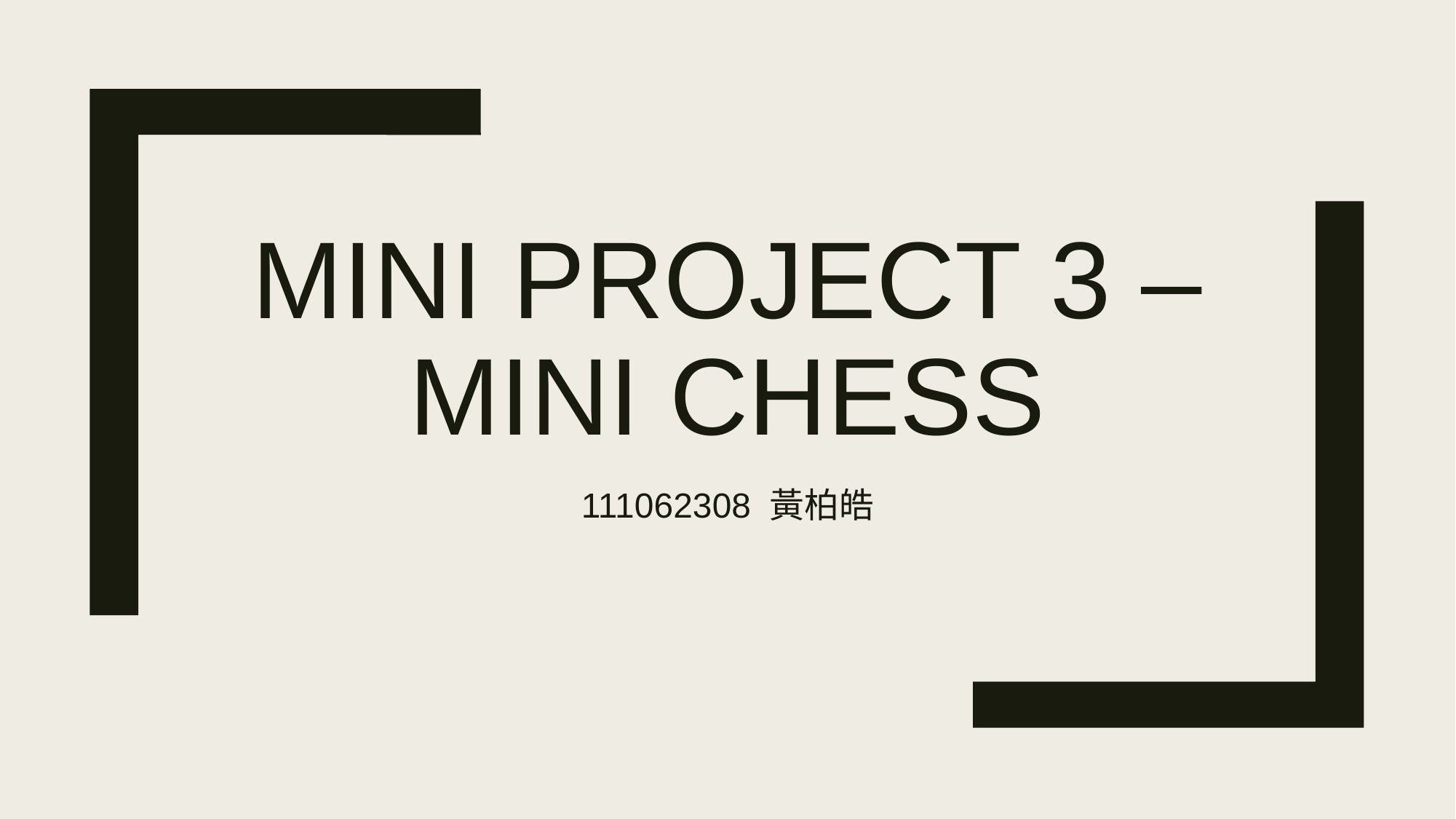

# Mini Project 3 – Mini Chess
111062308 黃柏皓